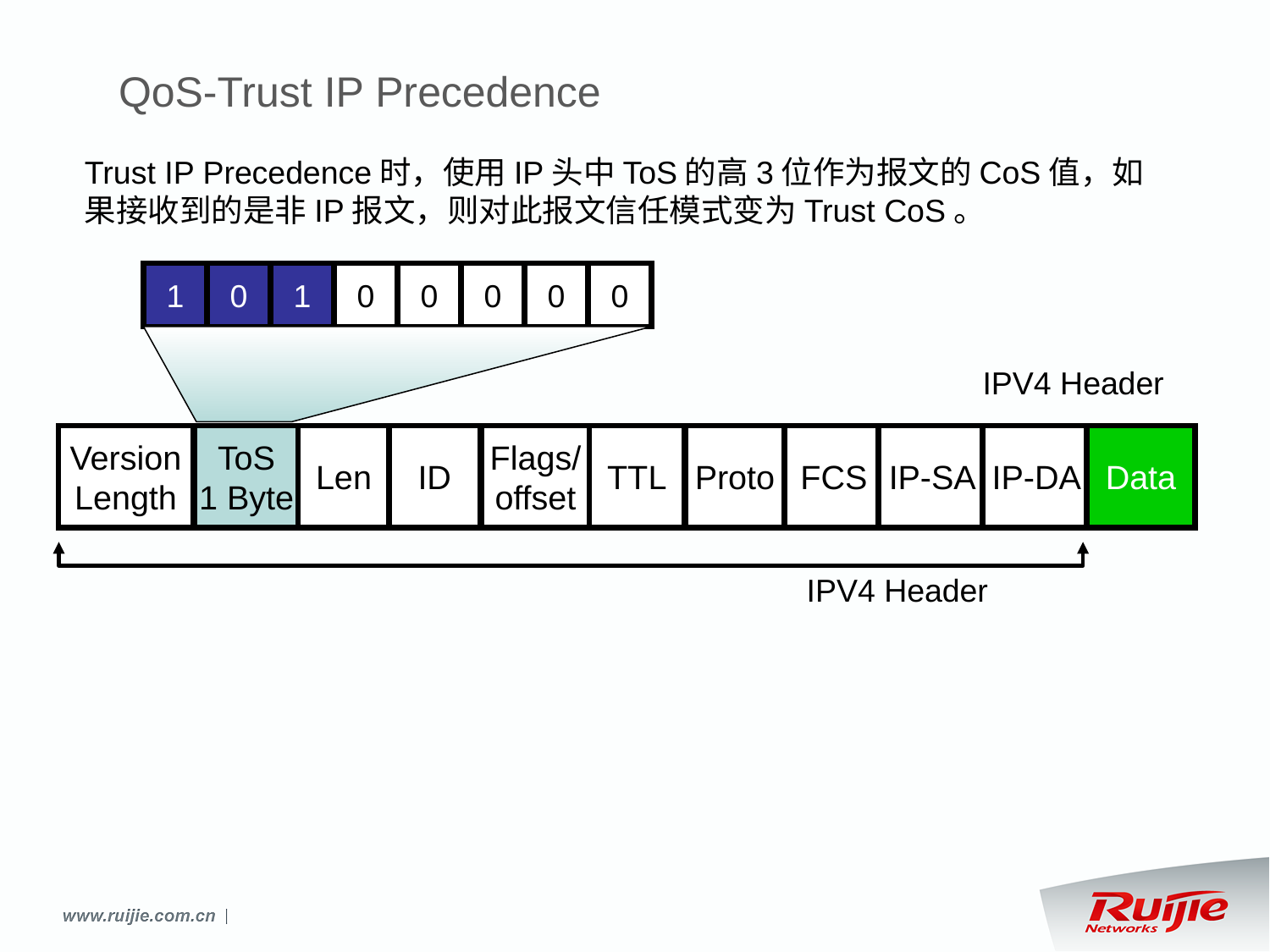

# QoS-Trust IP Precedence
Trust IP Precedence时，使用IP头中ToS的高3位作为报文的CoS值，如果接收到的是非IP报文，则对此报文信任模式变为Trust CoS。
1
0
1
0
0
0
0
0

IPV4 Header
Version
Length
ToS
1 Byte
Len
ID
Flags/
offset
TTL
Proto
FCS
IP-SA
IP-DA
Data

IPV4 Header